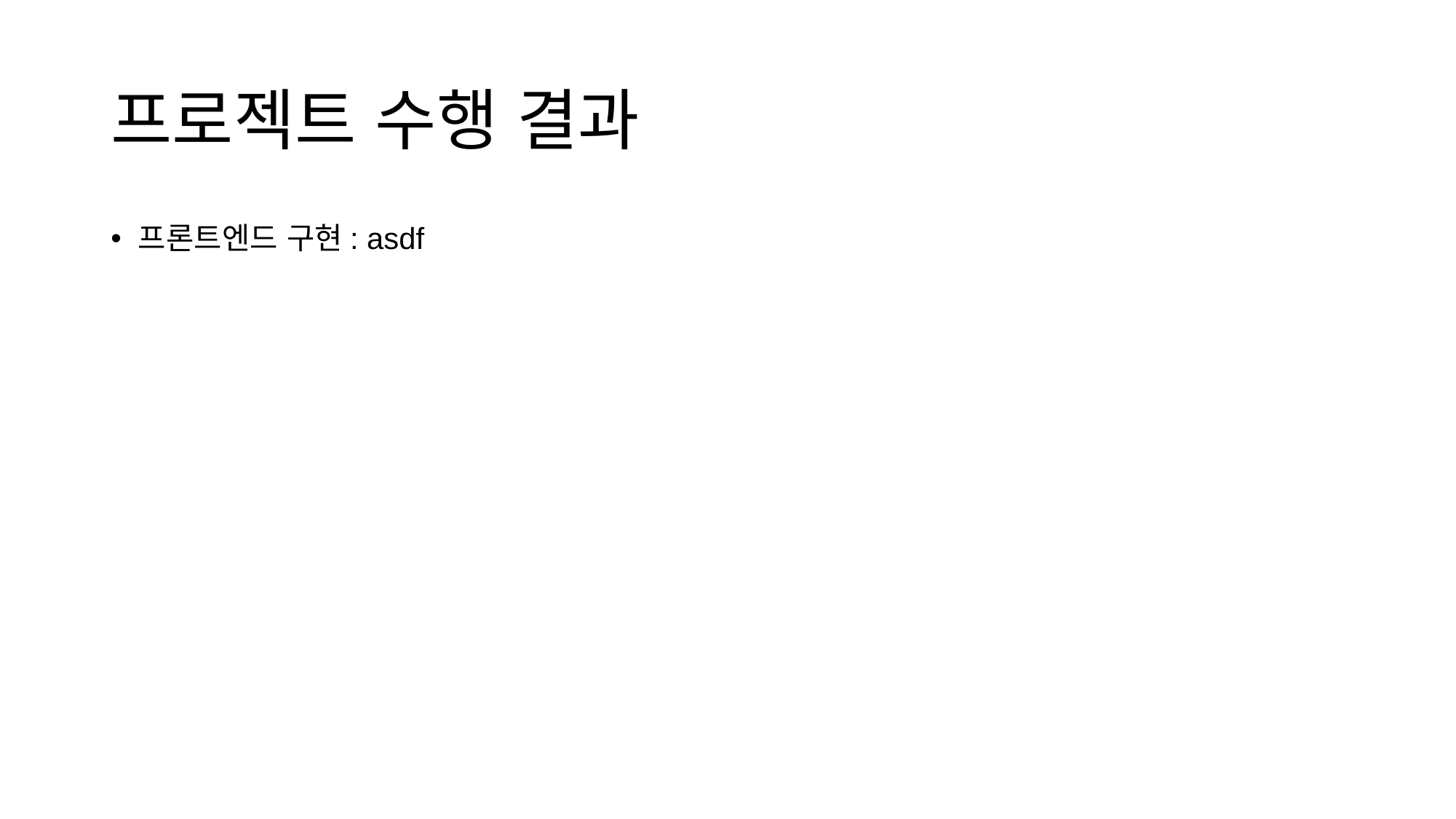

# 프로젝트 수행 결과
프론트엔드 구현: asdf